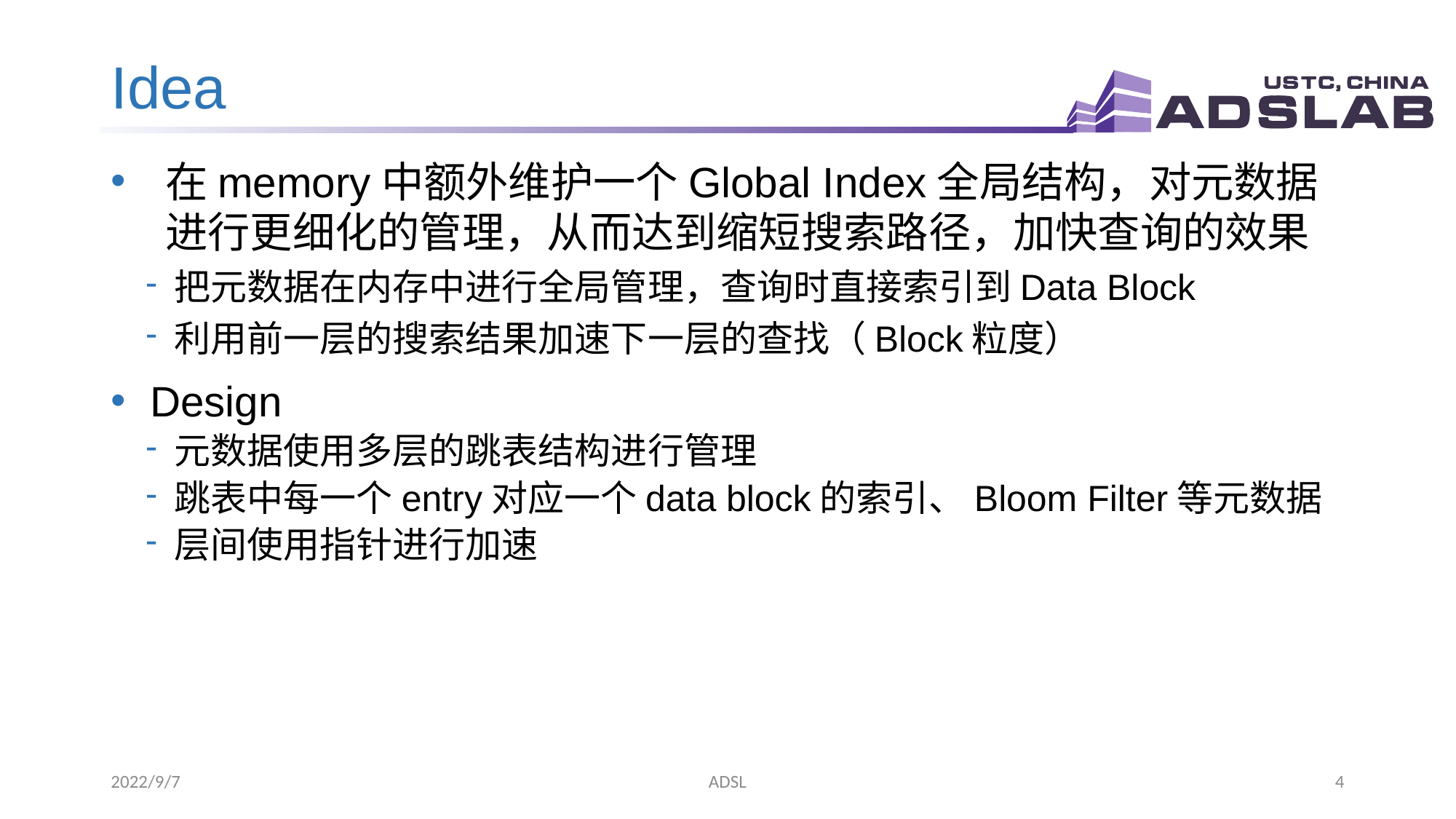

# Idea
在memory中额外维护一个Global Index全局结构，对元数据进行更细化的管理，从而达到缩短搜索路径，加快查询的效果
把元数据在内存中进行全局管理，查询时直接索引到Data Block
利用前一层的搜索结果加速下一层的查找（Block粒度）
 Design
元数据使用多层的跳表结构进行管理
跳表中每一个entry对应一个data block的索引、Bloom Filter等元数据
层间使用指针进行加速
2022/9/7
ADSL
4